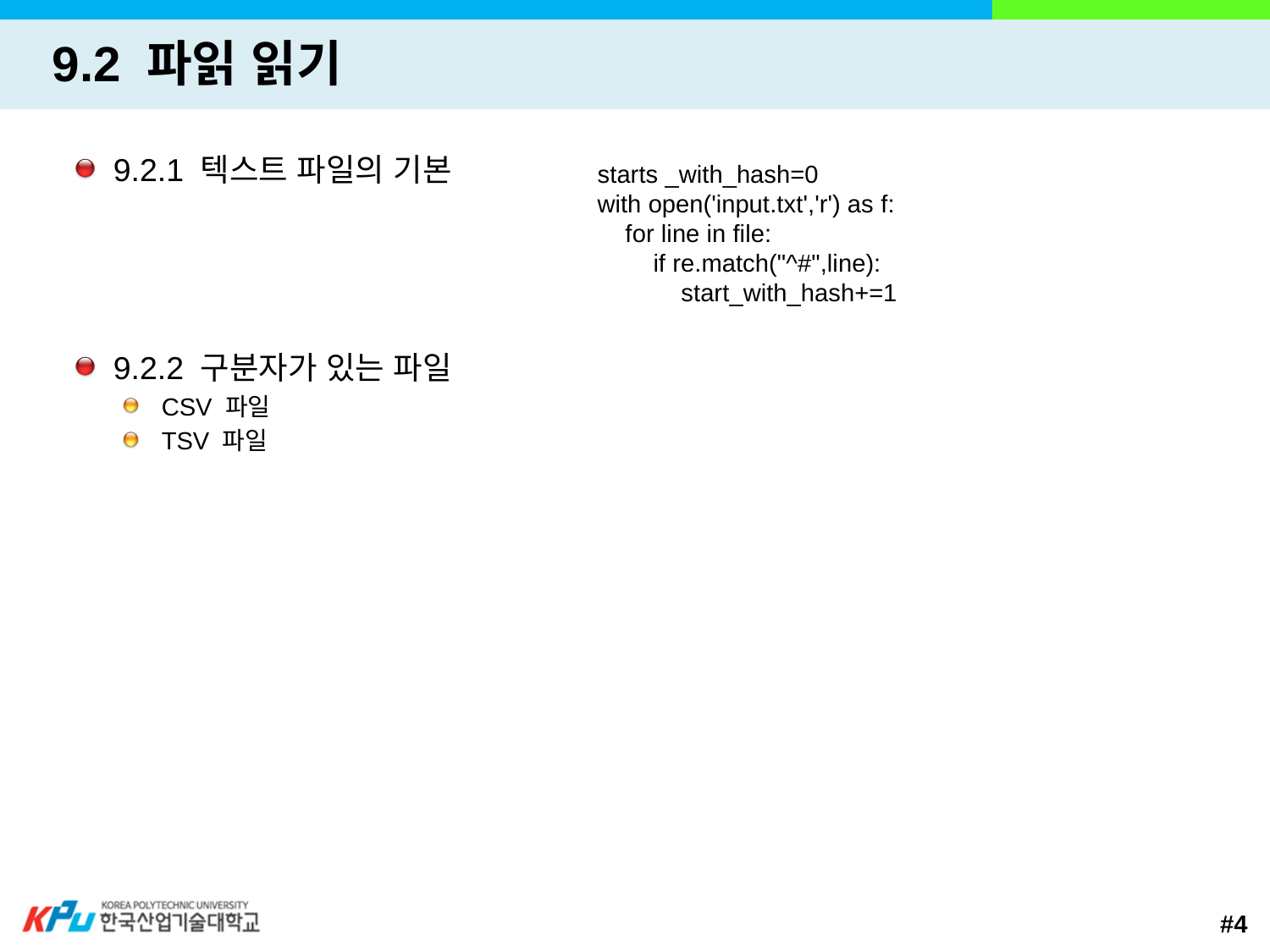

# 9.2 파읽 읽기
9.2.1 텍스트 파일의 기본

9.2.2 구분자가 있는 파일
CSV 파일
TSV 파일
starts _with_hash=0
with open('input.txt','r') as f:
    for line in file:
        if re.match("^#",line):
            start_with_hash+=1